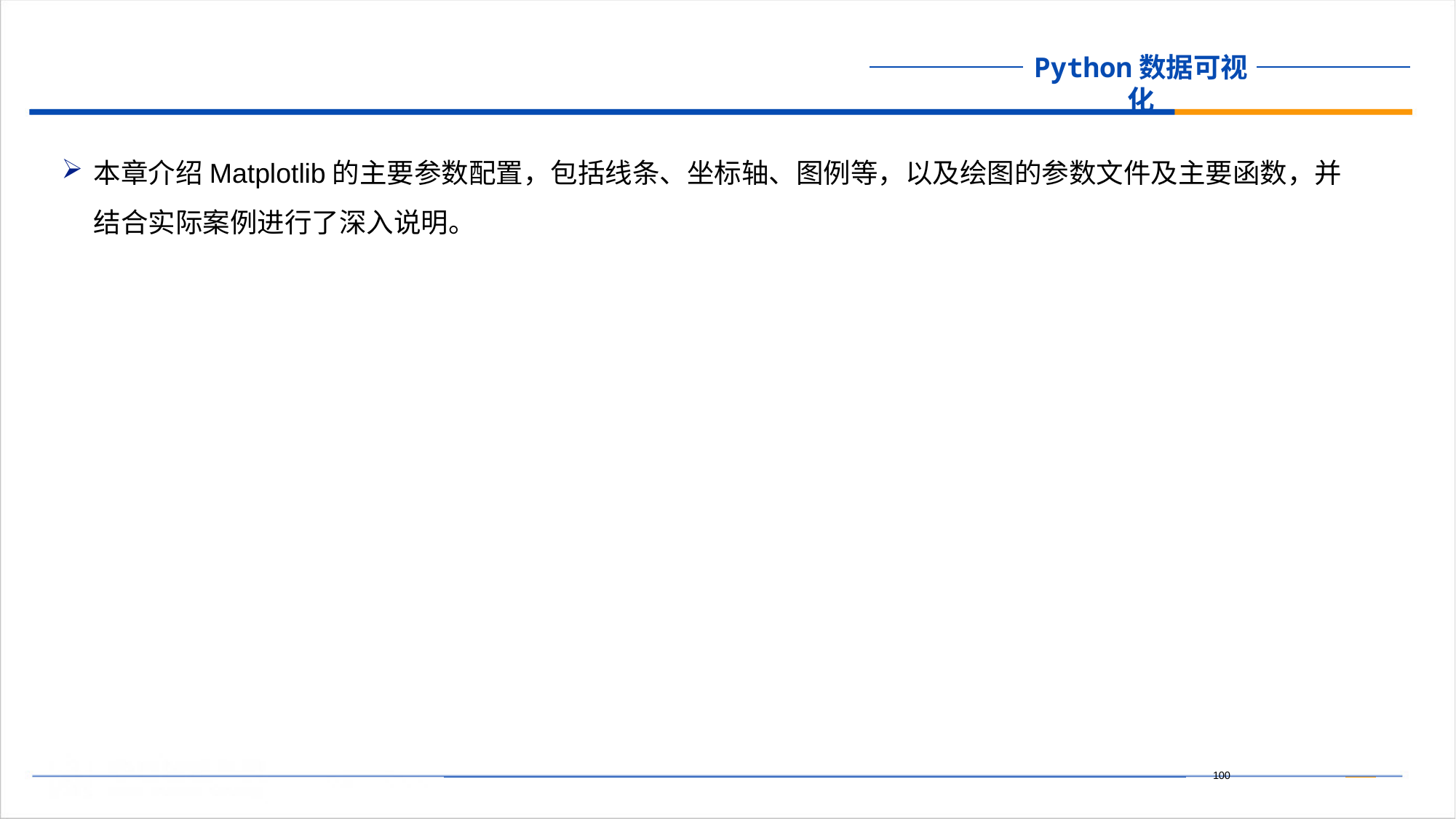

本章介绍Matplotlib的主要参数配置，包括线条、坐标轴、图例等，以及绘图的参数文件及主要函数，并结合实际案例进行了深入说明。